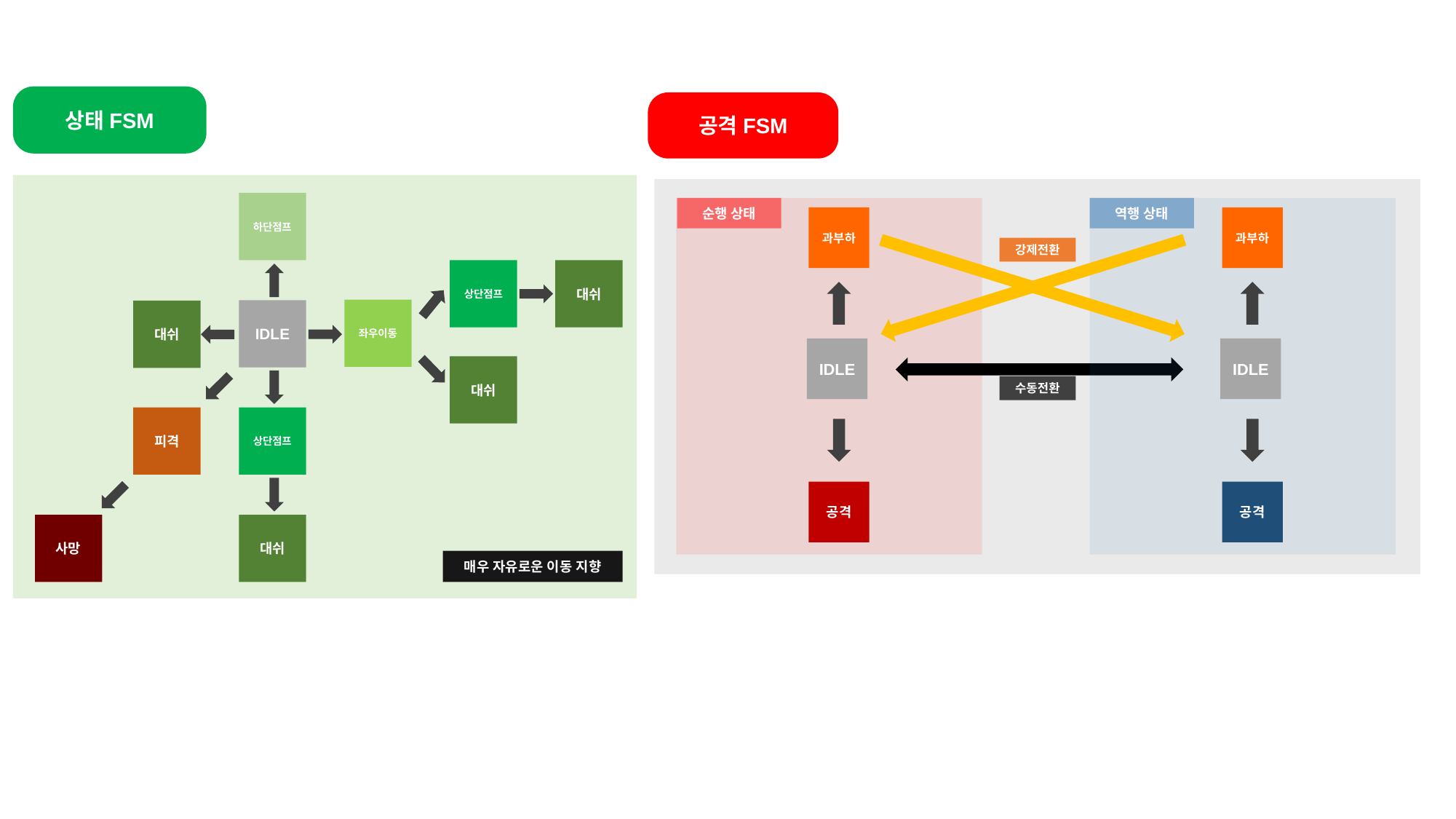

상태FSM

하단점프
상단점프
대쉬

좌우이동
IDLE
대쉬

대쉬

피격
상단점프

사망
대쉬
매우 자유로운 이동 지향
공격FSM

순행 상태
역행 상태
과부하
과부하
강제전환

IDLE
IDLE

수동전환

공격
공격